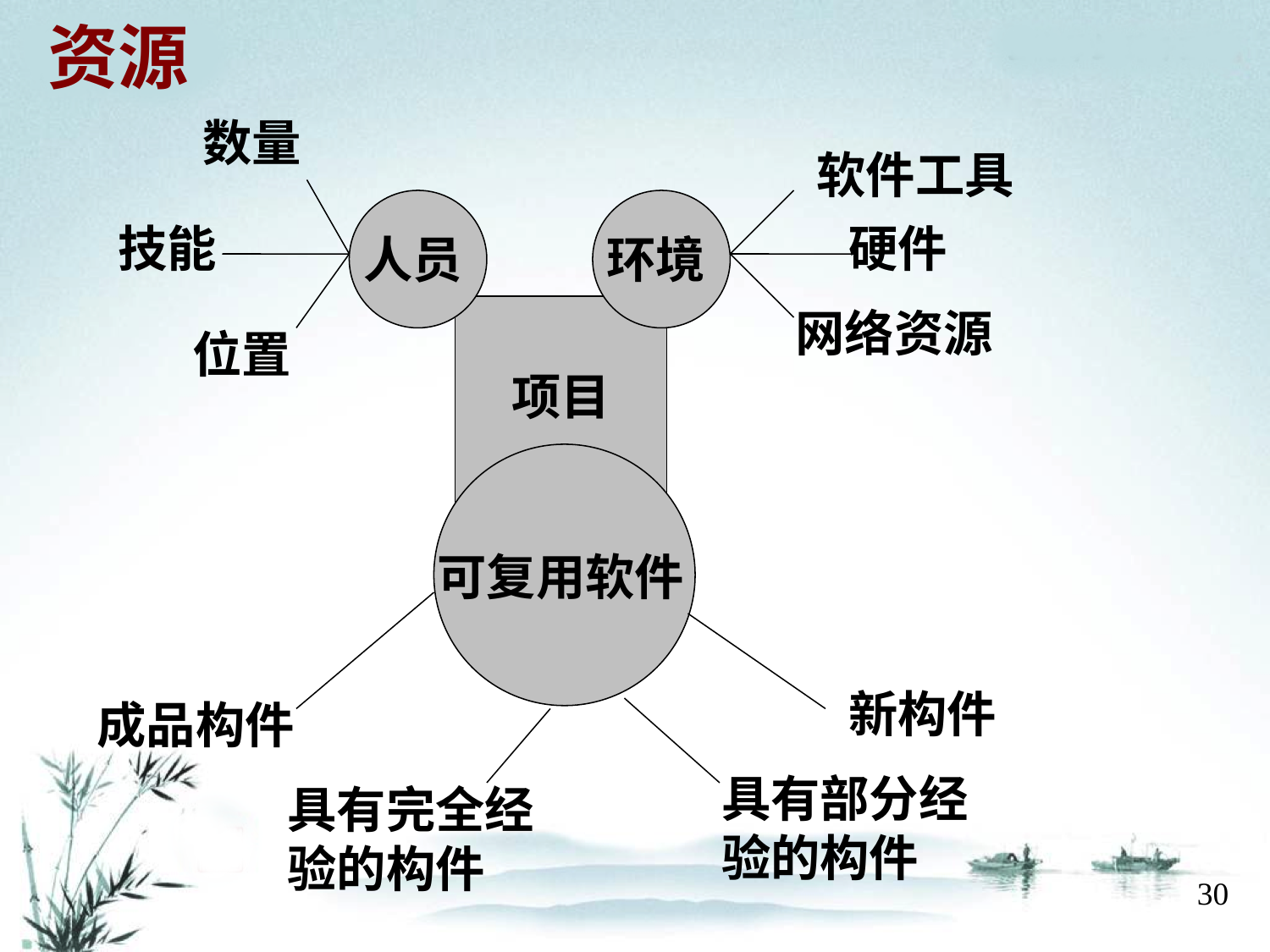

# 资源
数量
软件工具

人员

环境

技能
硬件

网络资源
位置
项目

可复用软件

新构件
成品构件

具有部分经验的构件
具有完全经验的构件
30